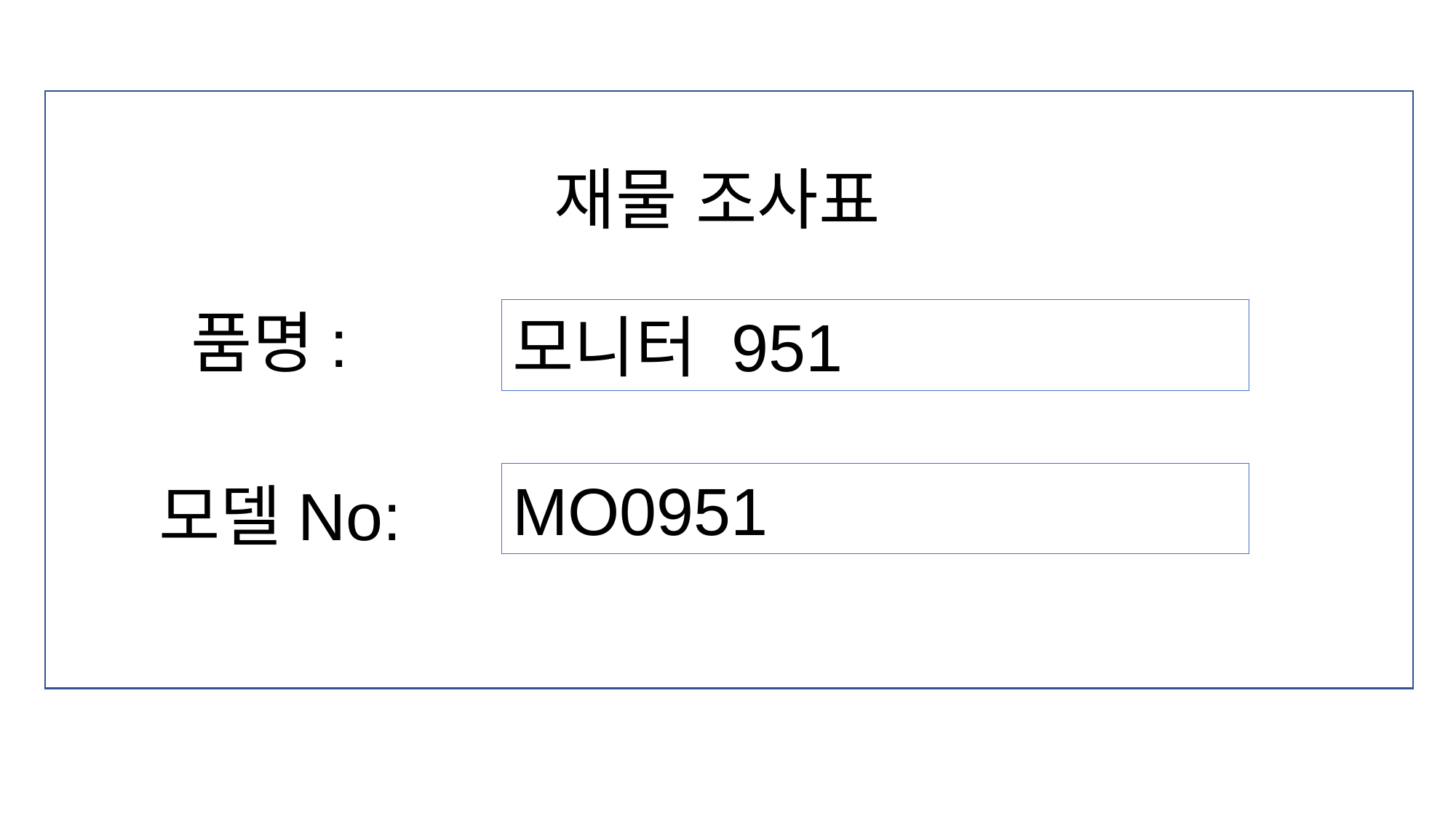

재물 조사표
품명:
모니터 951
MO0951
모델No: